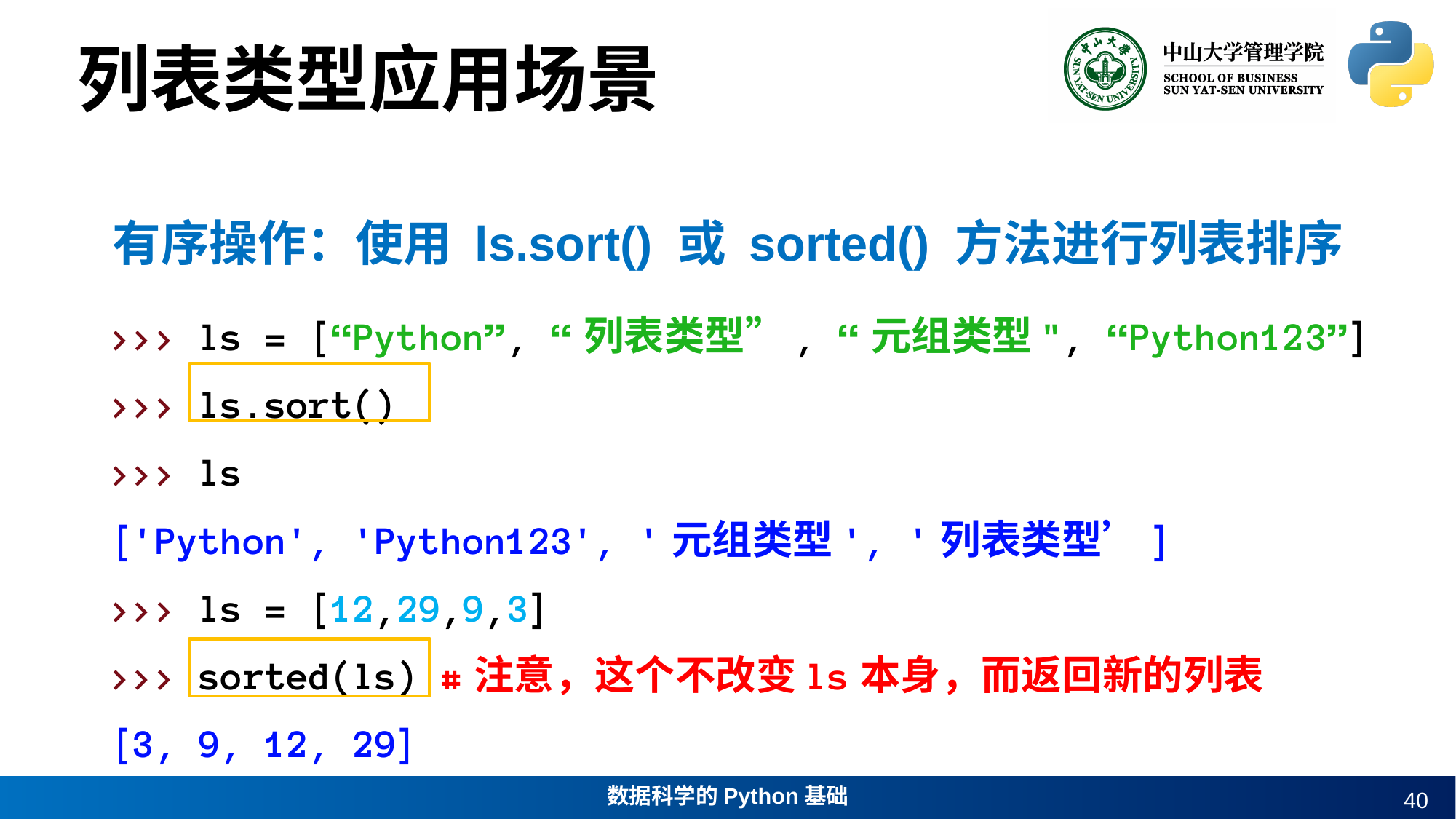

列表类型应用场景
有序操作：使用 ls.sort() 或 sorted() 方法进行列表排序
>>> ls = [“Python”, “列表类型”, “元组类型", “Python123”]
>>> ls.sort()
>>> ls
['Python', 'Python123', '元组类型', '列表类型’]
>>> ls = [12,29,9,3]
>>> sorted(ls) #注意，这个不改变ls本身，而返回新的列表
[3, 9, 12, 29]